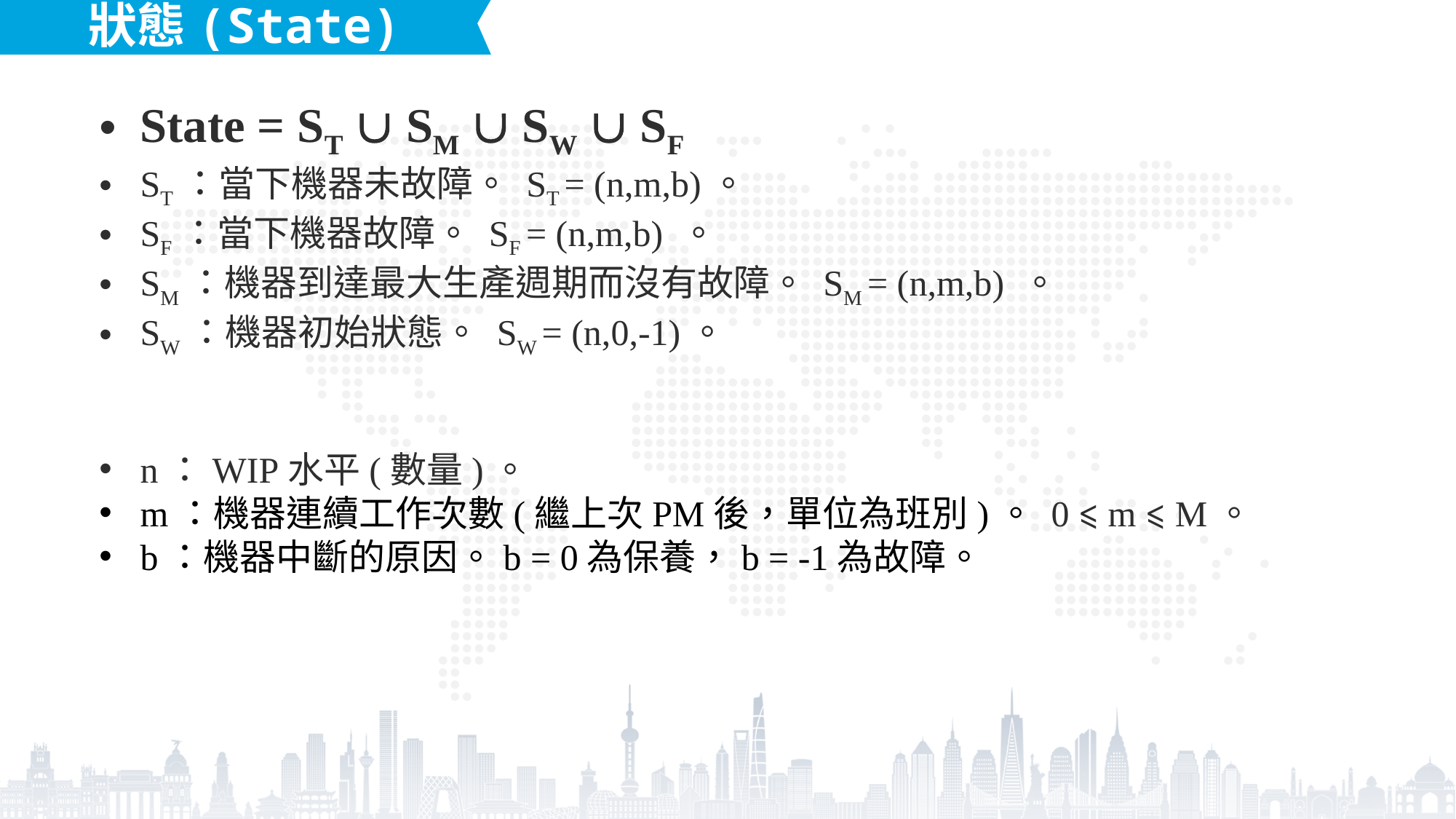

狀態(State)
State = ST ∪ SM ∪ SW ∪ SF
ST：當下機器未故障。 ST = (n,m,b)。
SF：當下機器故障。 SF = (n,m,b) 。
SM：機器到達最大生產週期而沒有故障。 SM = (n,m,b) 。
SW：機器初始狀態。 SW = (n,0,-1)。

n：WIP水平(數量)。
m：機器連續工作次數(繼上次PM後，單位為班別)。 0 ⩽ m ⩽ M。
b：機器中斷的原因。b = 0為保養，b = -1為故障。